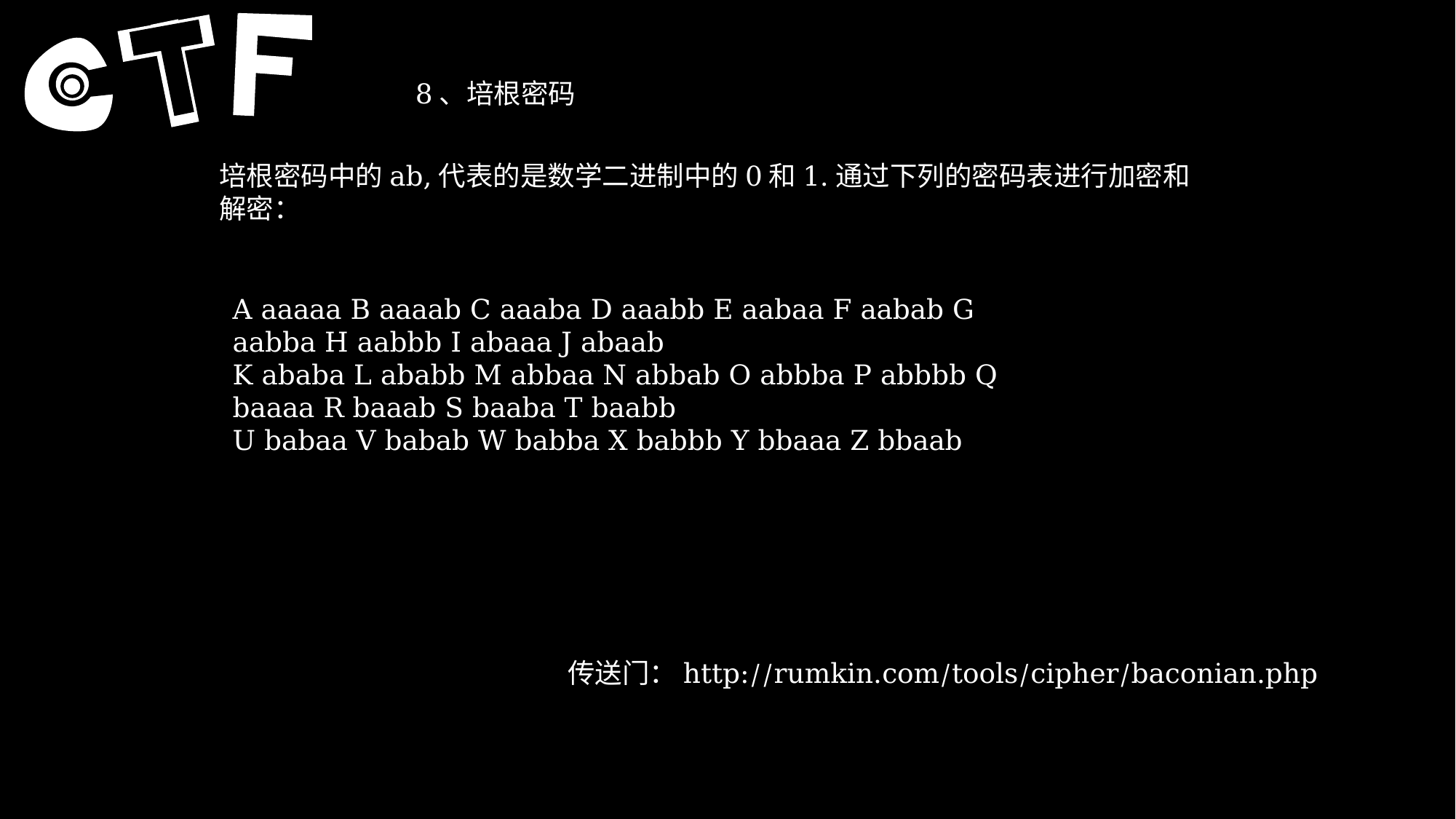

8、培根密码
培根密码中的ab,代表的是数学二进制中的0和1.通过下列的密码表进行加密和解密：
A aaaaa B aaaab C aaaba D aaabb E aabaa F aabab G aabba H aabbb I abaaa J abaab
K ababa L ababb M abbaa N abbab O abbba P abbbb Q baaaa R baaab S baaba T baabb
U babaa V babab W babba X babbb Y bbaaa Z bbaab

RI

传送门：http://rumkin.com/tools/cipher/baconian.php